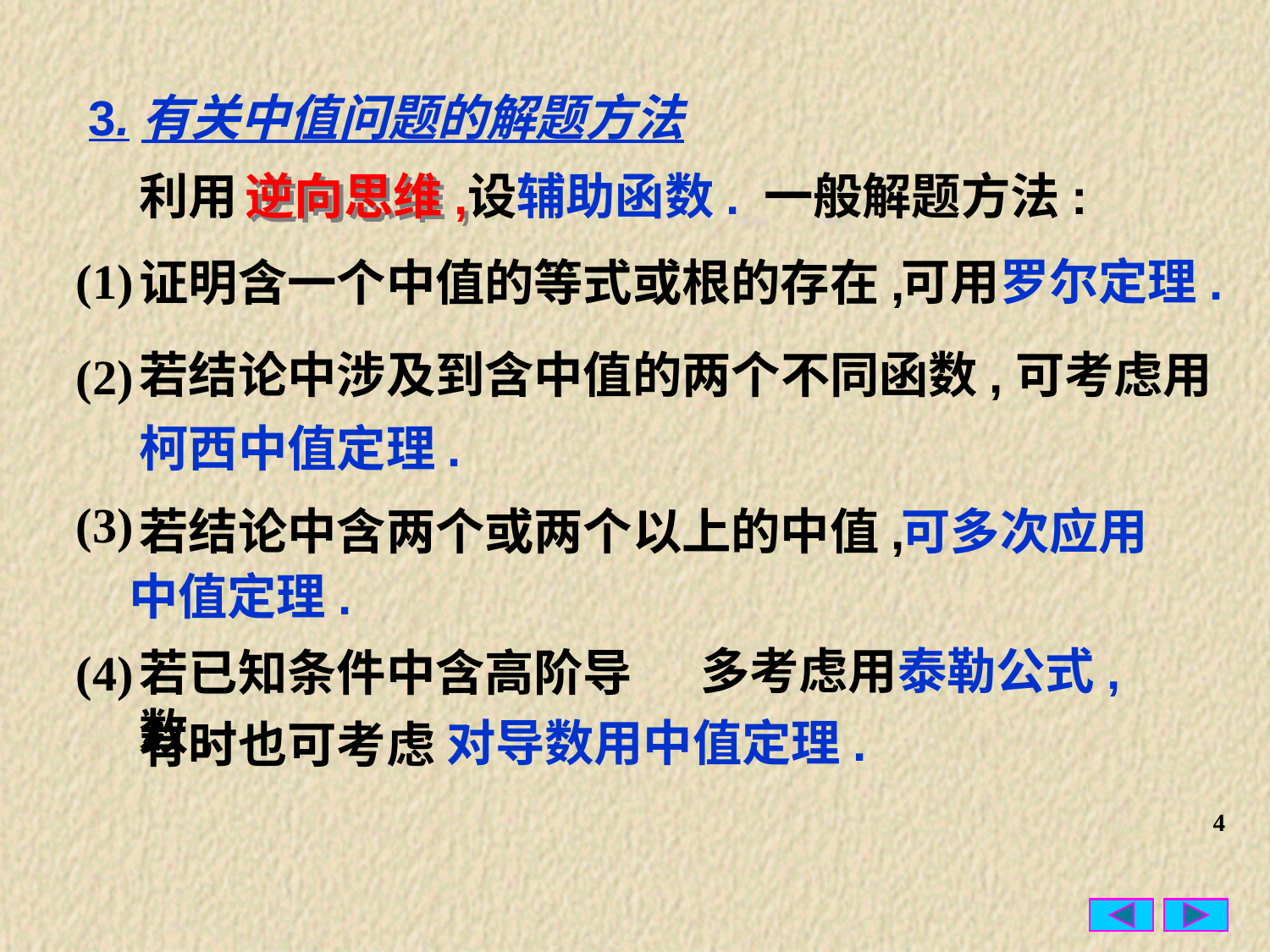

3.有关中值问题的解题方法
利用
逆向思维,
设辅助函数.
一般解题方法:
可用罗尔定理.
证明含一个中值的等式或根的存在,
(1)
若结论中涉及到含中值的两个不同函数,可考虑用
(2)
柯西中值定理.
(3)
若结论中含两个或两个以上的中值,
可多次应用
中值定理.
多考虑用泰勒公式,
(4)
若已知条件中含高阶导数,
对导数用中值定理.
有时也可考虑
4